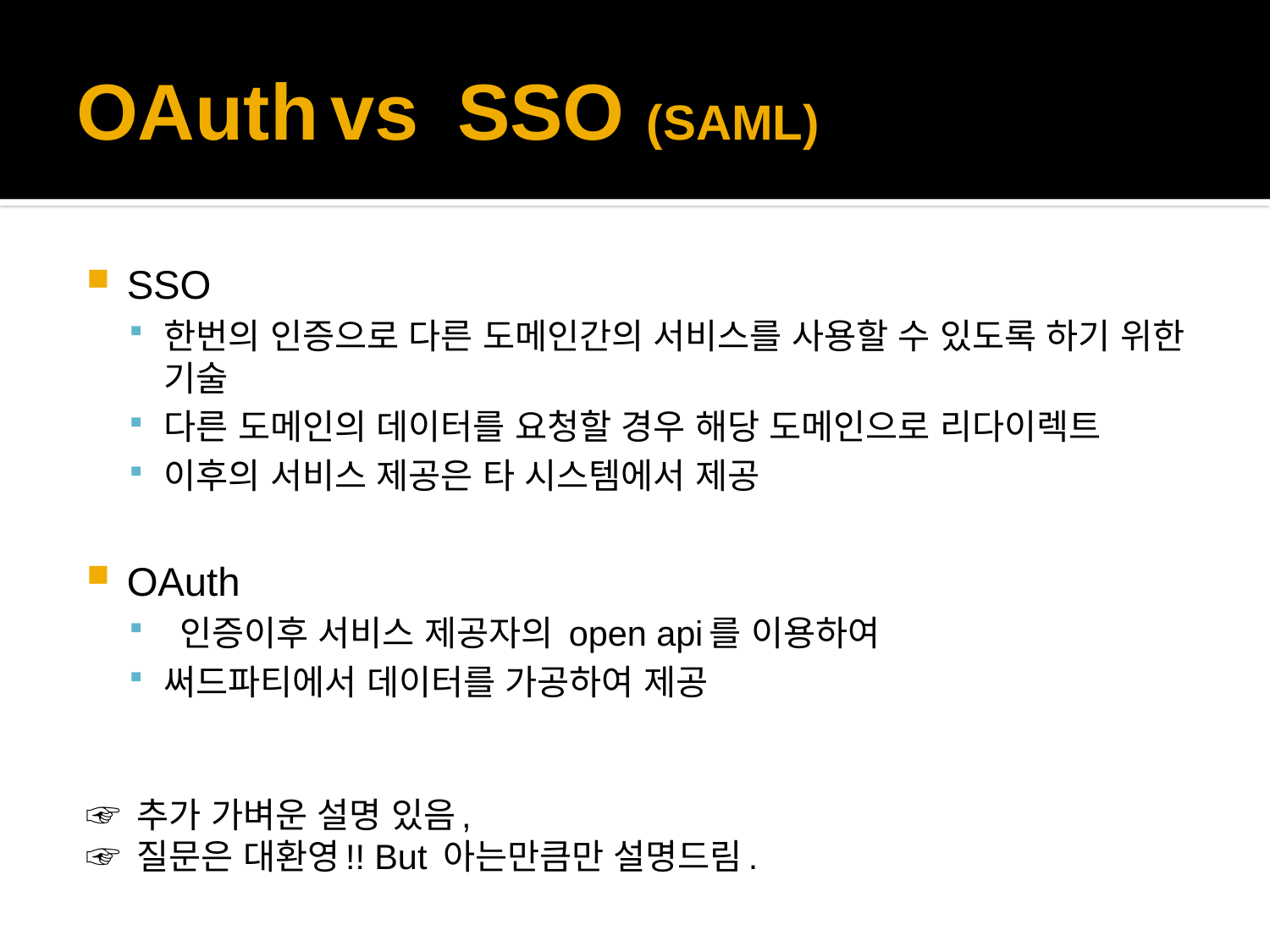

# OAuth	vs	SSO (SAML)
SSO
한번의 인증으로 다른 도메인간의 서비스를 사용할 수 있도록 하기 위한 기술
다른 도메인의 데이터를 요청할 경우 해당 도메인으로 리다이렉트
이후의 서비스 제공은 타 시스템에서 제공

OAuth
 인증이후 서비스 제공자의 open api를 이용하여
써드파티에서 데이터를 가공하여 제공

☞ 추가 가벼운 설명 있음,
☞ 질문은 대환영!! But 아는만큼만 설명드림.